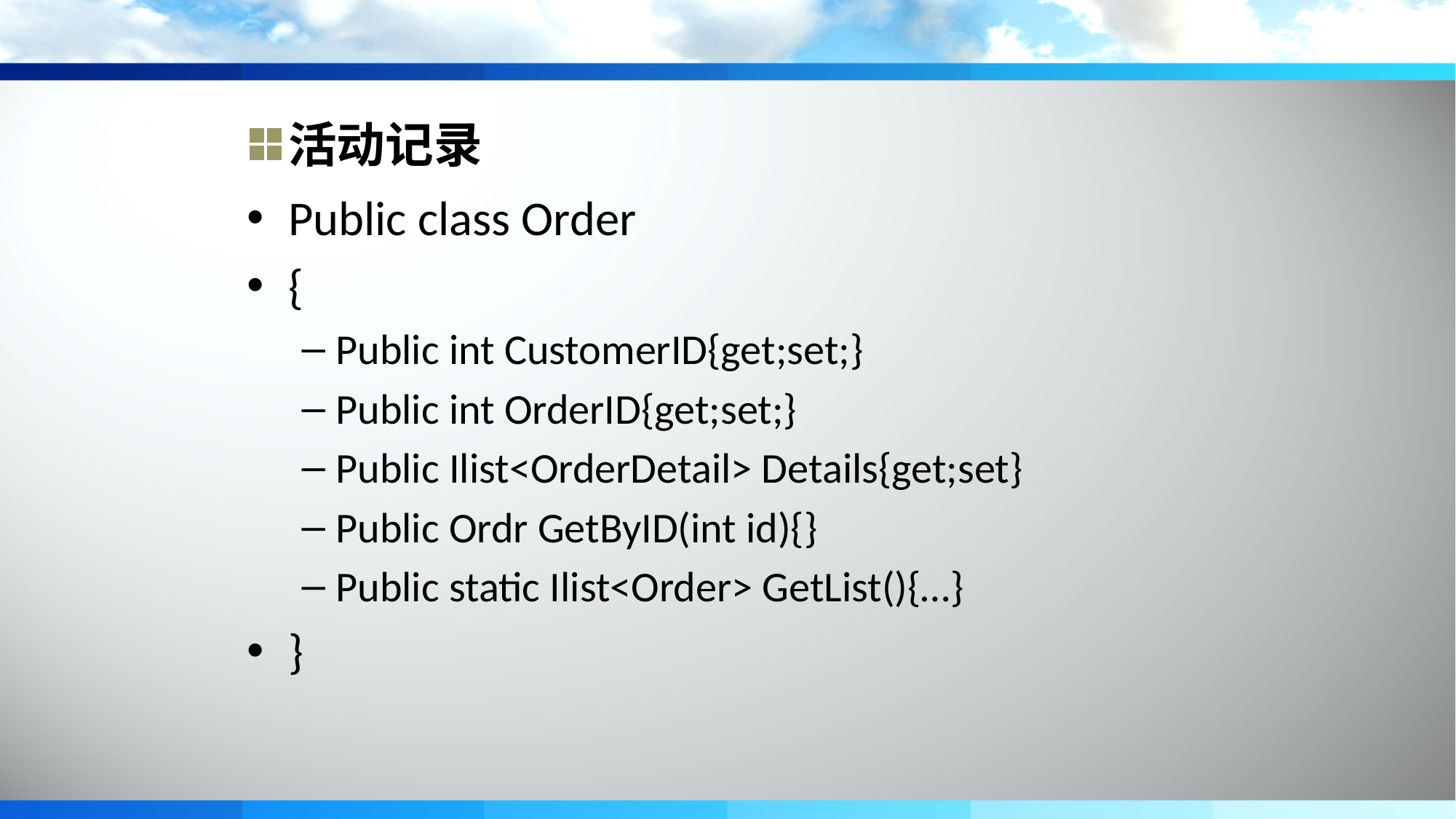

活动记录
Public class Order
{
Public int CustomerID{get;set;}
Public int OrderID{get;set;}
Public Ilist<OrderDetail> Details{get;set}
Public Ordr GetByID(int id){}
Public static Ilist<Order> GetList(){…}
}